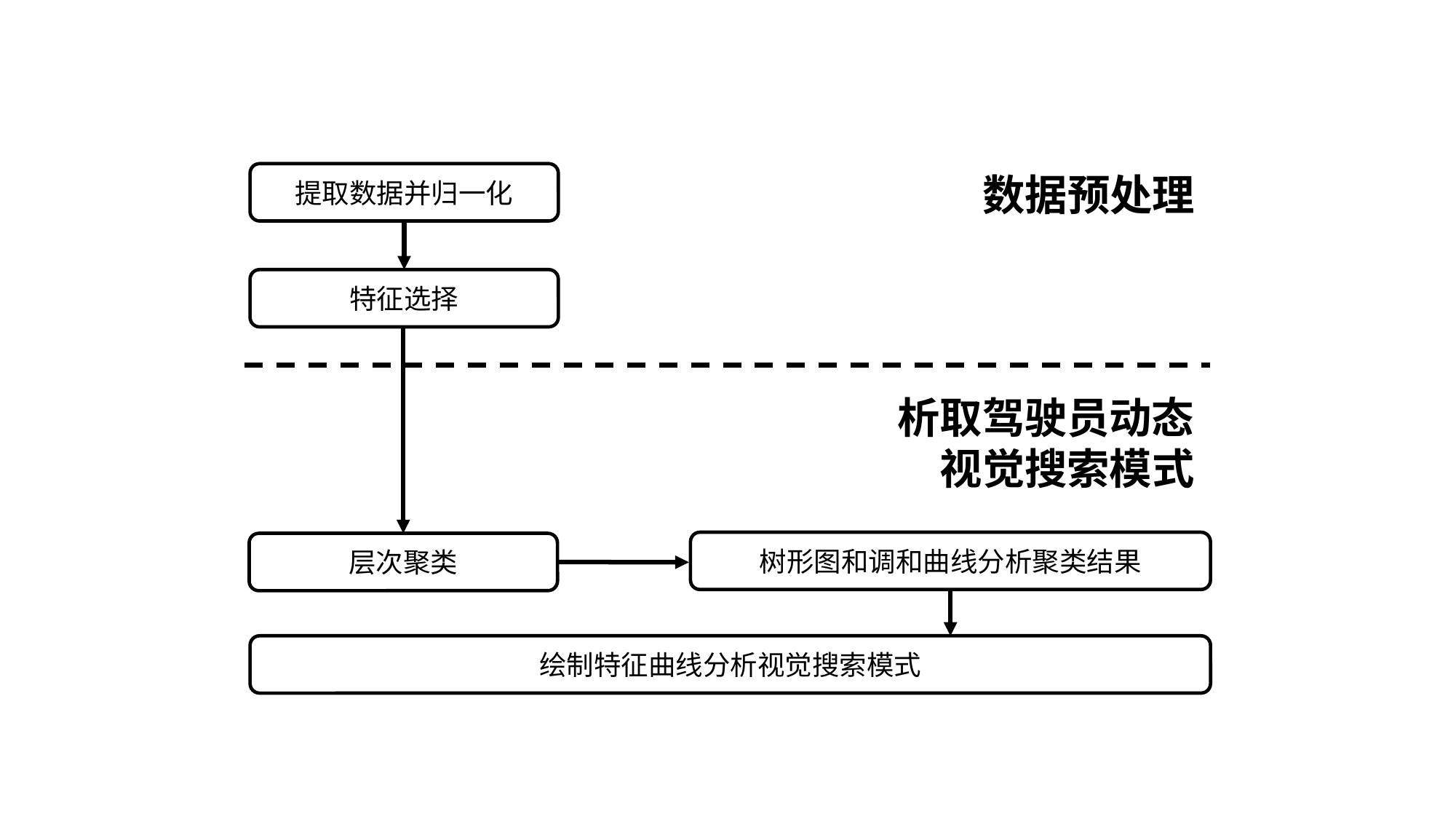

数据预处理
提取数据并归一化
特征选择
析取驾驶员动态
视觉搜索模式
树形图和调和曲线分析聚类结果
层次聚类
绘制特征曲线分析视觉搜索模式